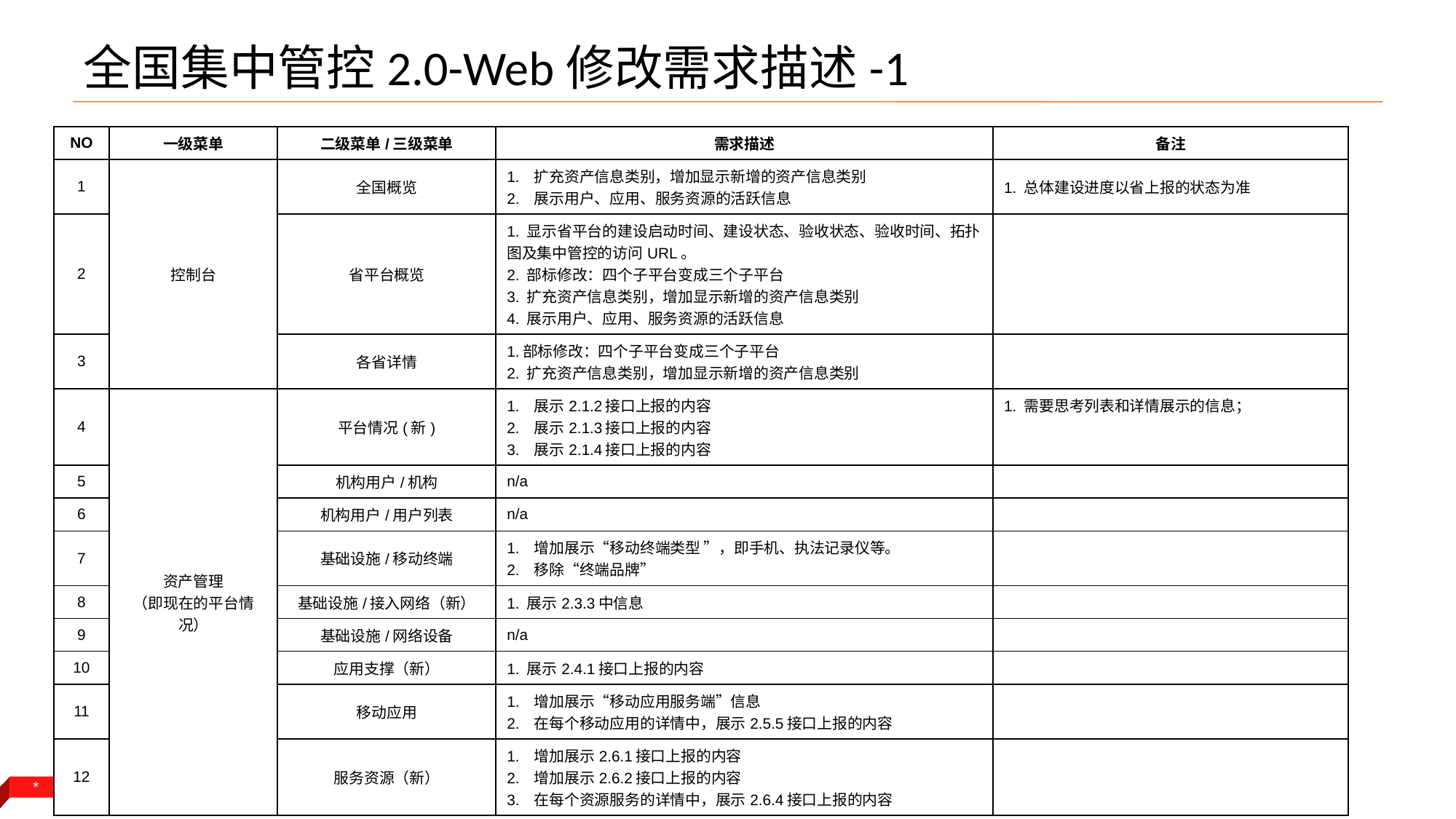

# 全国集中管控2.0-Web修改需求描述-1

| NO | 一级菜单 | 二级菜单/三级菜单 | 需求描述 | 备注 |
| --- | --- | --- | --- | --- |
| 1 | 控制台 | 全国概览 | 扩充资产信息类别，增加显示新增的资产信息类别 展示用户、应用、服务资源的活跃信息 | 1. 总体建设进度以省上报的状态为准 |
| 2 |  | 省平台概览 | 1. 显示省平台的建设启动时间、建设状态、验收状态、验收时间、拓扑图及集中管控的访问URL。 2. 部标修改：四个子平台变成三个子平台 3. 扩充资产信息类别，增加显示新增的资产信息类别 4. 展示用户、应用、服务资源的活跃信息 |  |
| 3 |  | 各省详情 | 1.部标修改：四个子平台变成三个子平台 2. 扩充资产信息类别，增加显示新增的资产信息类别 |  |
| 4 | 资产管理 （即现在的平台情况） | 平台情况(新) | 展示2.1.2接口上报的内容 展示2.1.3接口上报的内容 展示2.1.4接口上报的内容 | 1. 需要思考列表和详情展示的信息； |
| 5 |  | 机构用户/机构 | n/a |  |
| 6 |  | 机构用户/用户列表 | n/a |  |
| 7 |  | 基础设施/移动终端 | 增加展示“移动终端类型 ”，即手机、执法记录仪等。 移除“终端品牌” |  |
| 8 |  | 基础设施/接入网络（新） | 1. 展示2.3.3中信息 |  |
| 9 |  | 基础设施/网络设备 | n/a |  |
| 10 |  | 应用支撑（新） | 1. 展示2.4.1接口上报的内容 |  |
| 11 |  | 移动应用 | 增加展示“移动应用服务端”信息 在每个移动应用的详情中，展示2.5.5接口上报的内容 |  |
| 12 |  | 服务资源（新） | 增加展示2.6.1接口上报的内容 增加展示2.6.2接口上报的内容 在每个资源服务的详情中，展示2.6.4接口上报的内容 |  |
*